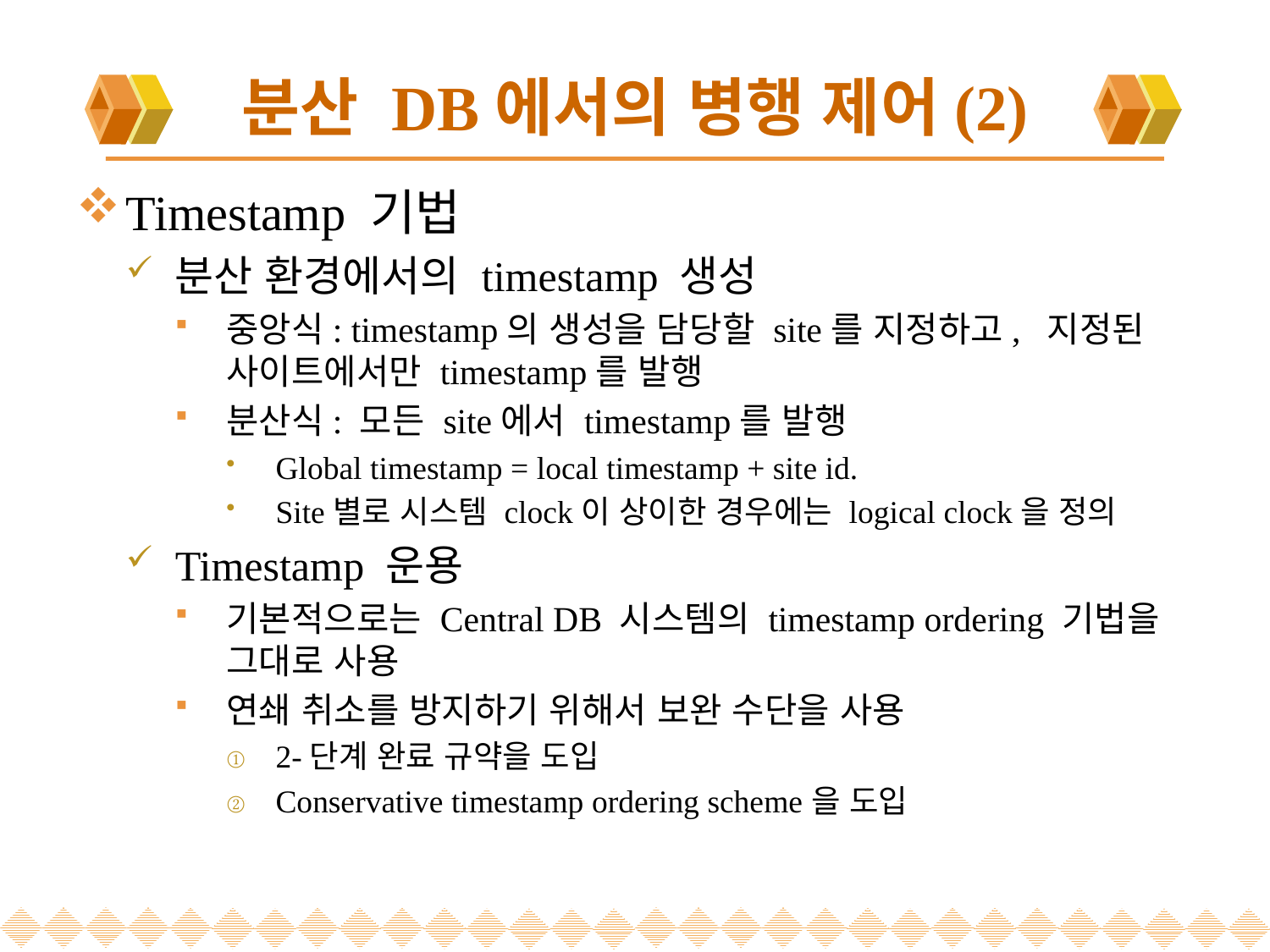

# 분산 DB에서의 병행 제어(2)
Timestamp 기법
분산 환경에서의 timestamp 생성
중앙식: timestamp의 생성을 담당할 site를 지정하고,  지정된 사이트에서만 timestamp를 발행
분산식: 모든 site에서 timestamp를 발행
Global timestamp = local timestamp + site id.
Site별로 시스템 clock이 상이한 경우에는 logical clock을 정의
Timestamp 운용
기본적으로는 Central DB 시스템의 timestamp ordering 기법을 그대로 사용
연쇄 취소를 방지하기 위해서 보완 수단을 사용
2-단계 완료 규약을 도입
Conservative timestamp ordering scheme을 도입